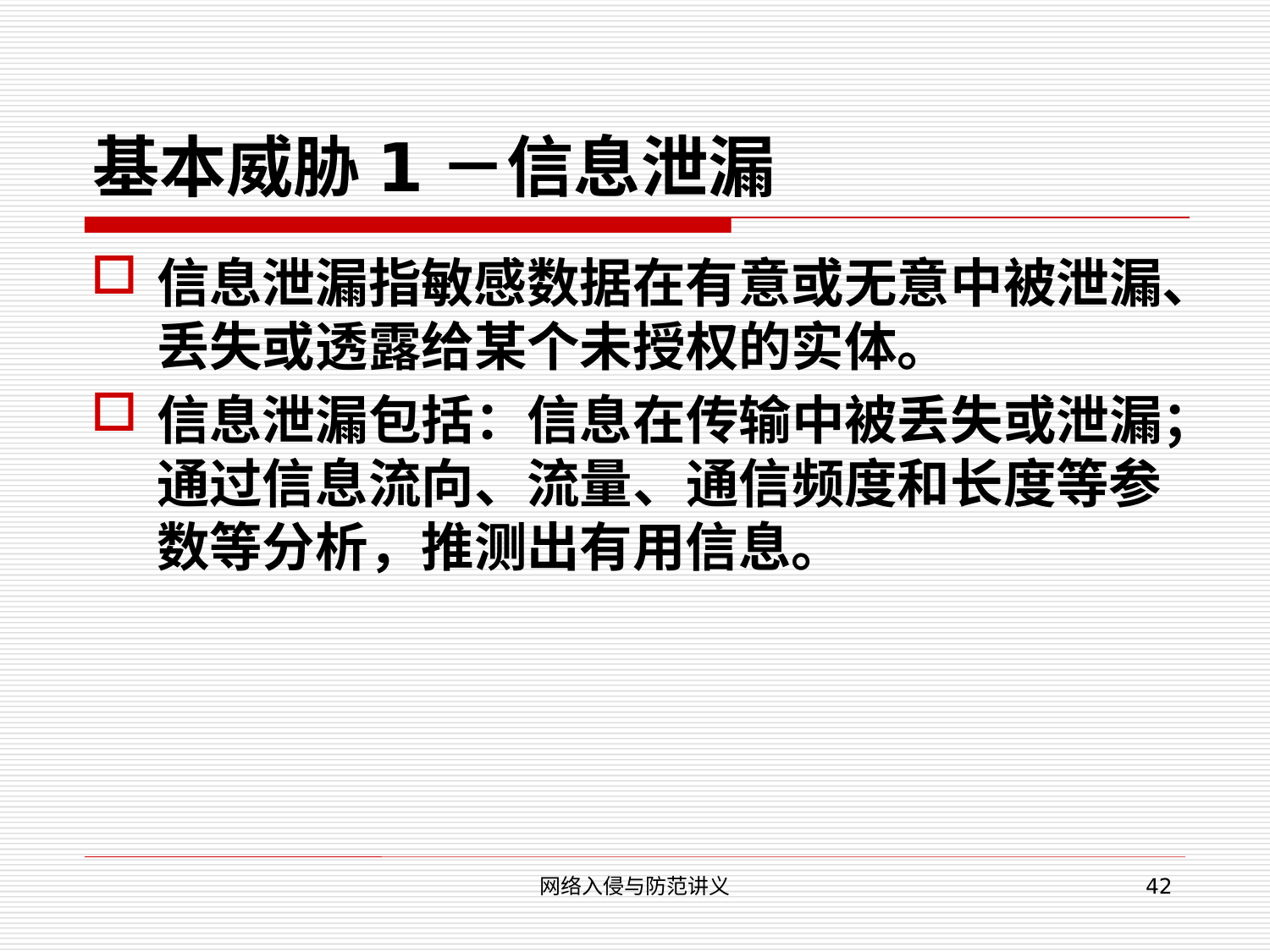

基本威胁1－信息泄漏
信息泄漏指敏感数据在有意或无意中被泄漏、丢失或透露给某个未授权的实体。
信息泄漏包括：信息在传输中被丢失或泄漏；通过信息流向、流量、通信频度和长度等参数等分析，推测出有用信息。

网络入侵与防范讲义
42